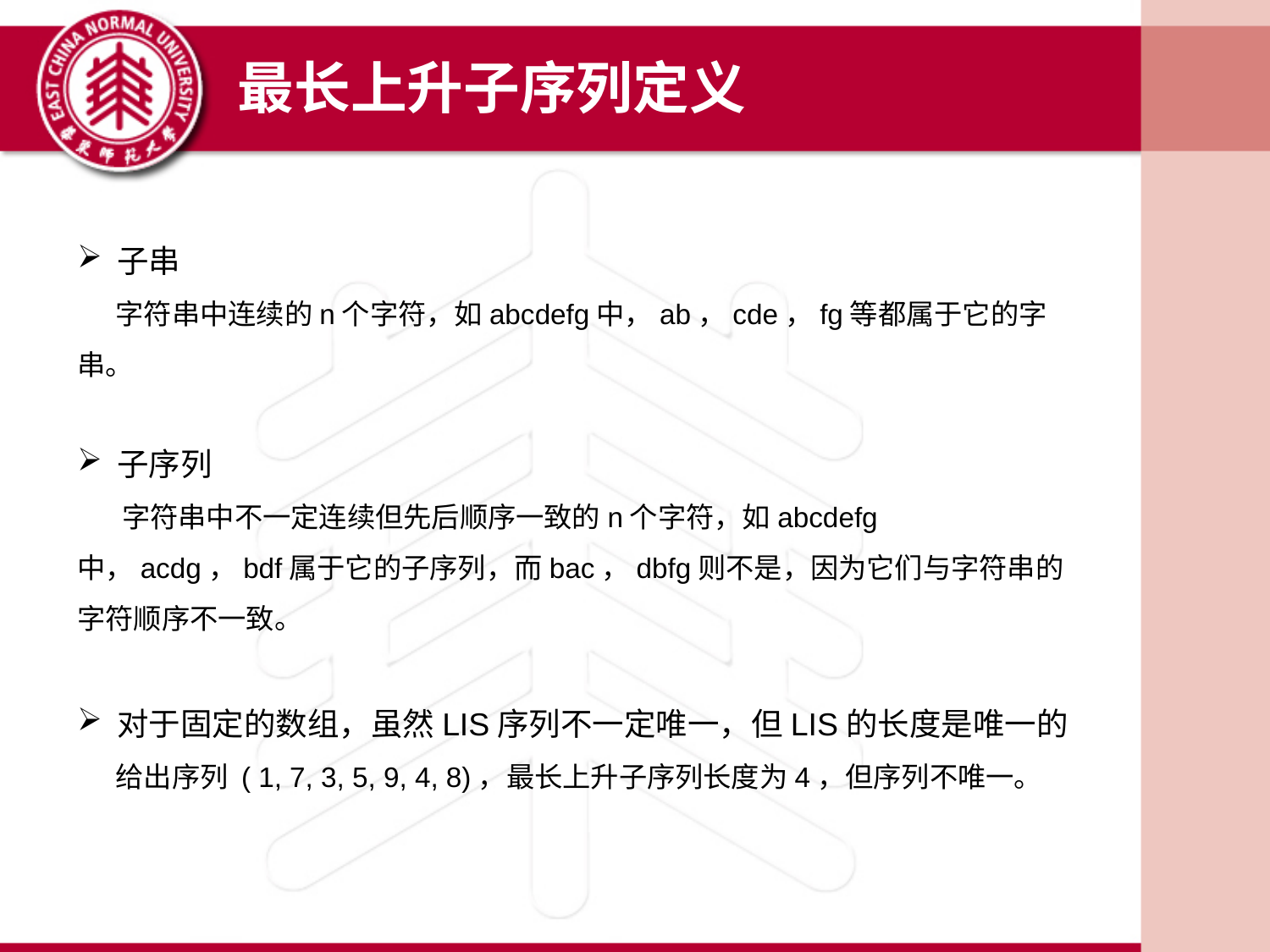

最长上升子序列定义
子串
     字符串中连续的n个字符，如abcdefg中，ab，cde，fg等都属于它的字串。

子序列
      字符串中不一定连续但先后顺序一致的n个字符，如abcdefg中，acdg，bdf属于它的子序列，而bac，dbfg则不是，因为它们与字符串的字符顺序不一致。

对于固定的数组，虽然LIS序列不一定唯一，但LIS的长度是唯一的
     给出序列 ( 1, 7, 3, 5, 9, 4, 8)，最长上升子序列长度为4，但序列不唯一。